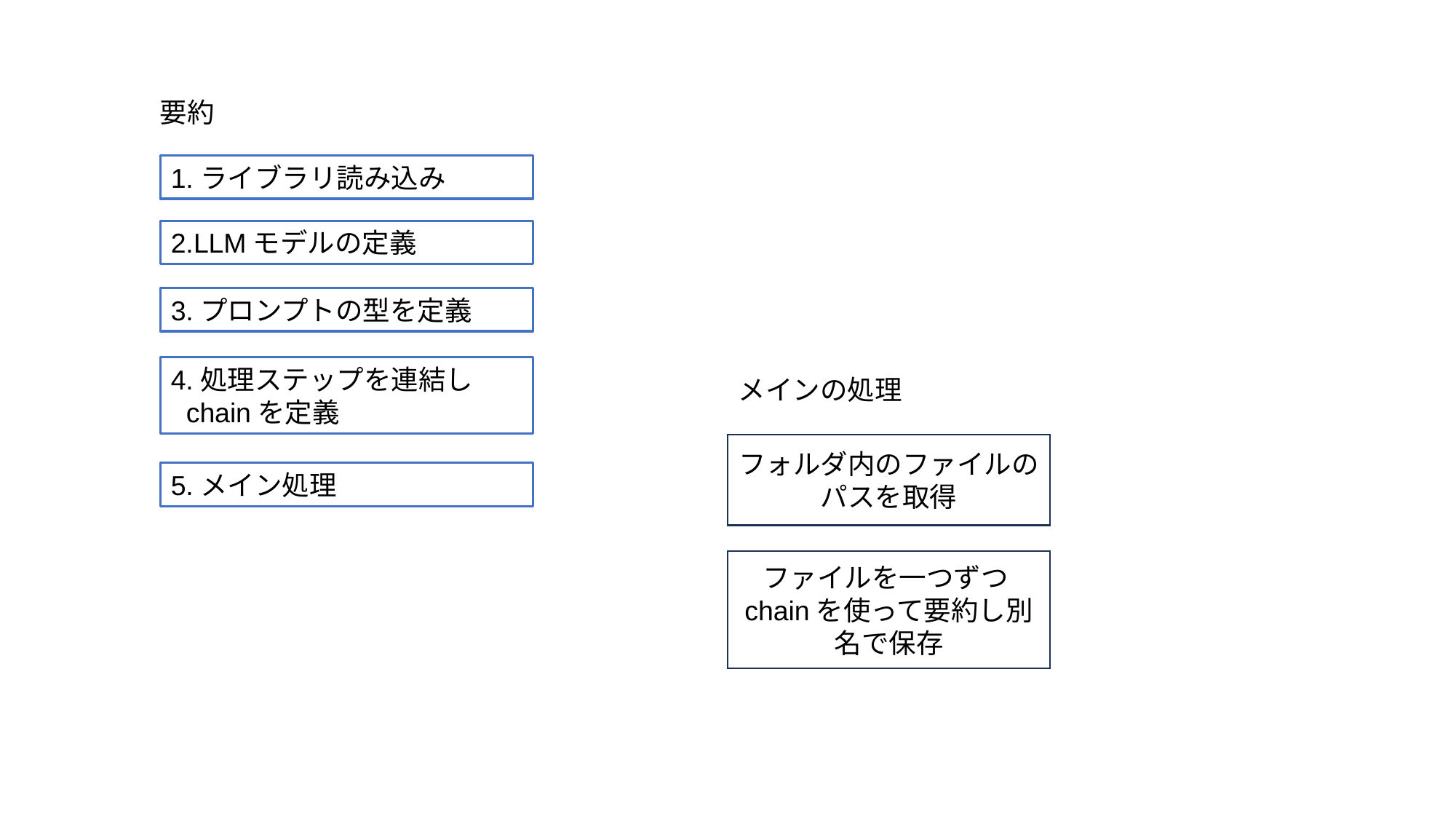

要約
1.ライブラリ読み込み
2.LLMモデルの定義
3.プロンプトの型を定義
4.処理ステップを連結し
  chainを定義
メインの処理
フォルダ内のファイルのパスを取得
5.メイン処理
ファイルを一つずつchainを使って要約し別名で保存